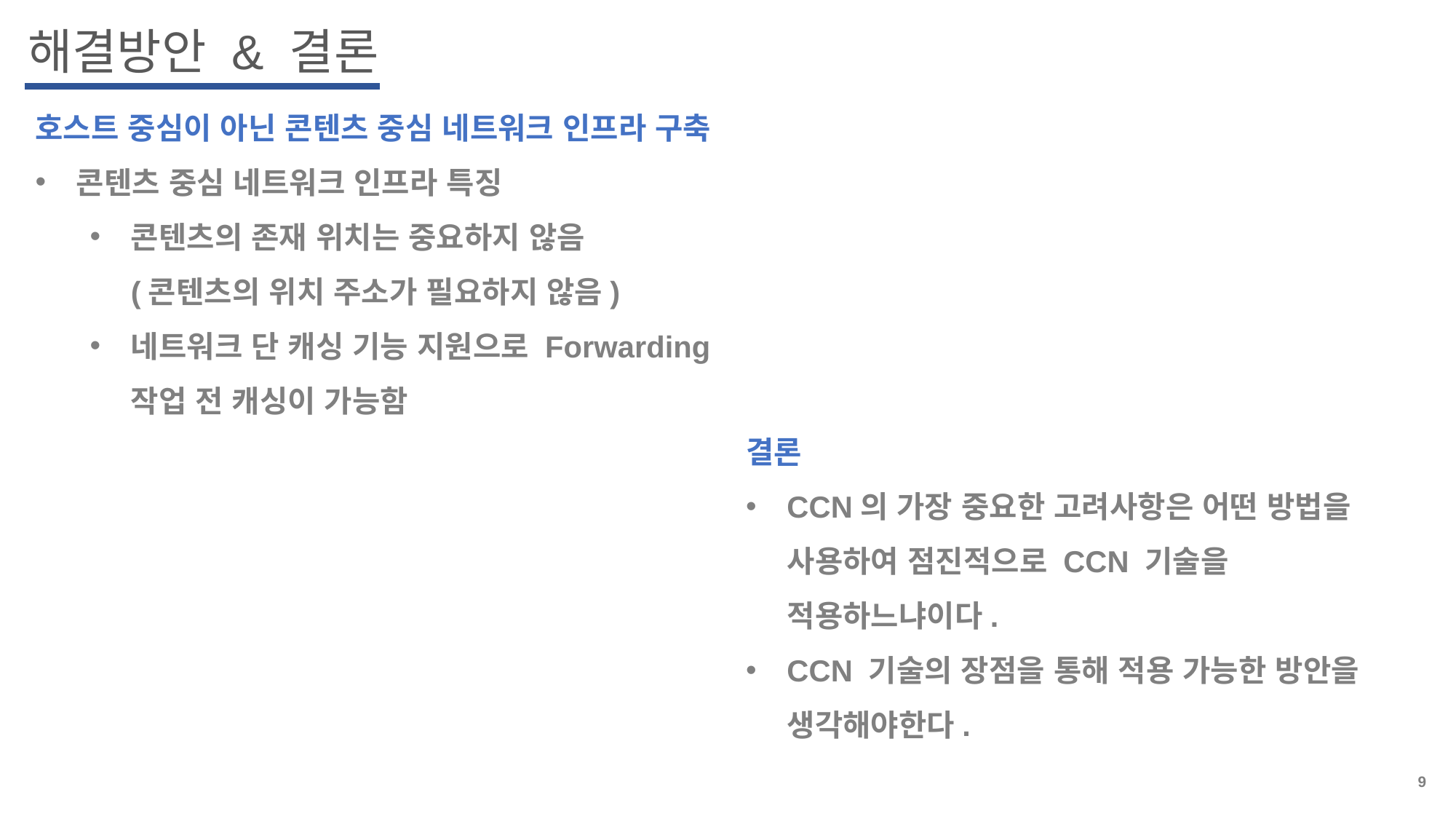

해결방안 & 결론
호스트 중심이 아닌 콘텐츠 중심 네트워크 인프라 구축
콘텐츠 중심 네트워크 인프라 특징
콘텐츠의 존재 위치는 중요하지 않음
(콘텐츠의 위치 주소가 필요하지 않음)
네트워크 단 캐싱 기능 지원으로 Forwarding 작업 전 캐싱이 가능함
결론
CCN의 가장 중요한 고려사항은 어떤 방법을 사용하여 점진적으로 CCN 기술을 적용하느냐이다.
CCN 기술의 장점을 통해 적용 가능한 방안을 생각해야한다.
9